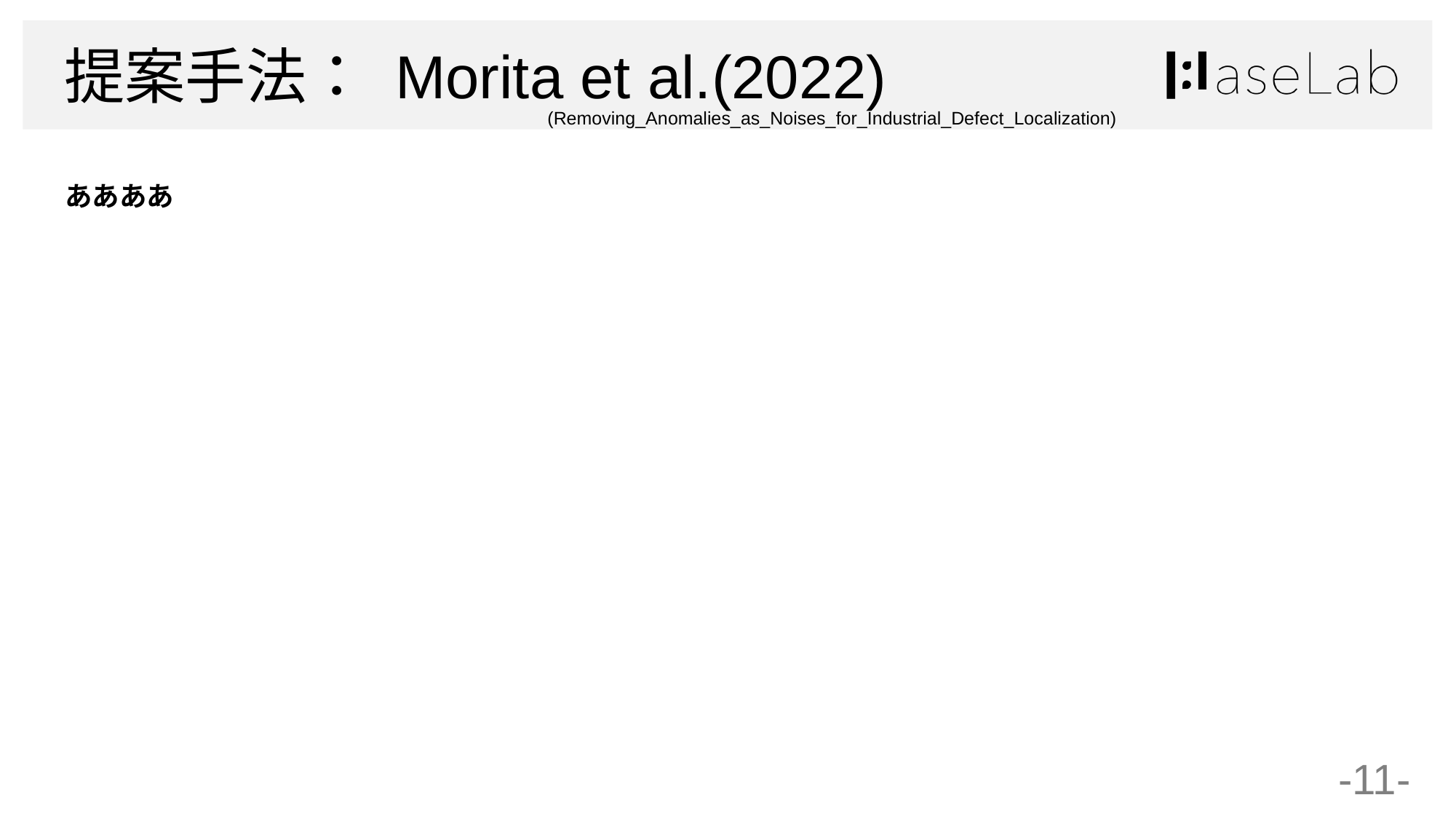

提案手法： Morita et al.(2022)
(Removing_Anomalies_as_Noises_for_Industrial_Defect_Localization)
ああああ
-11-